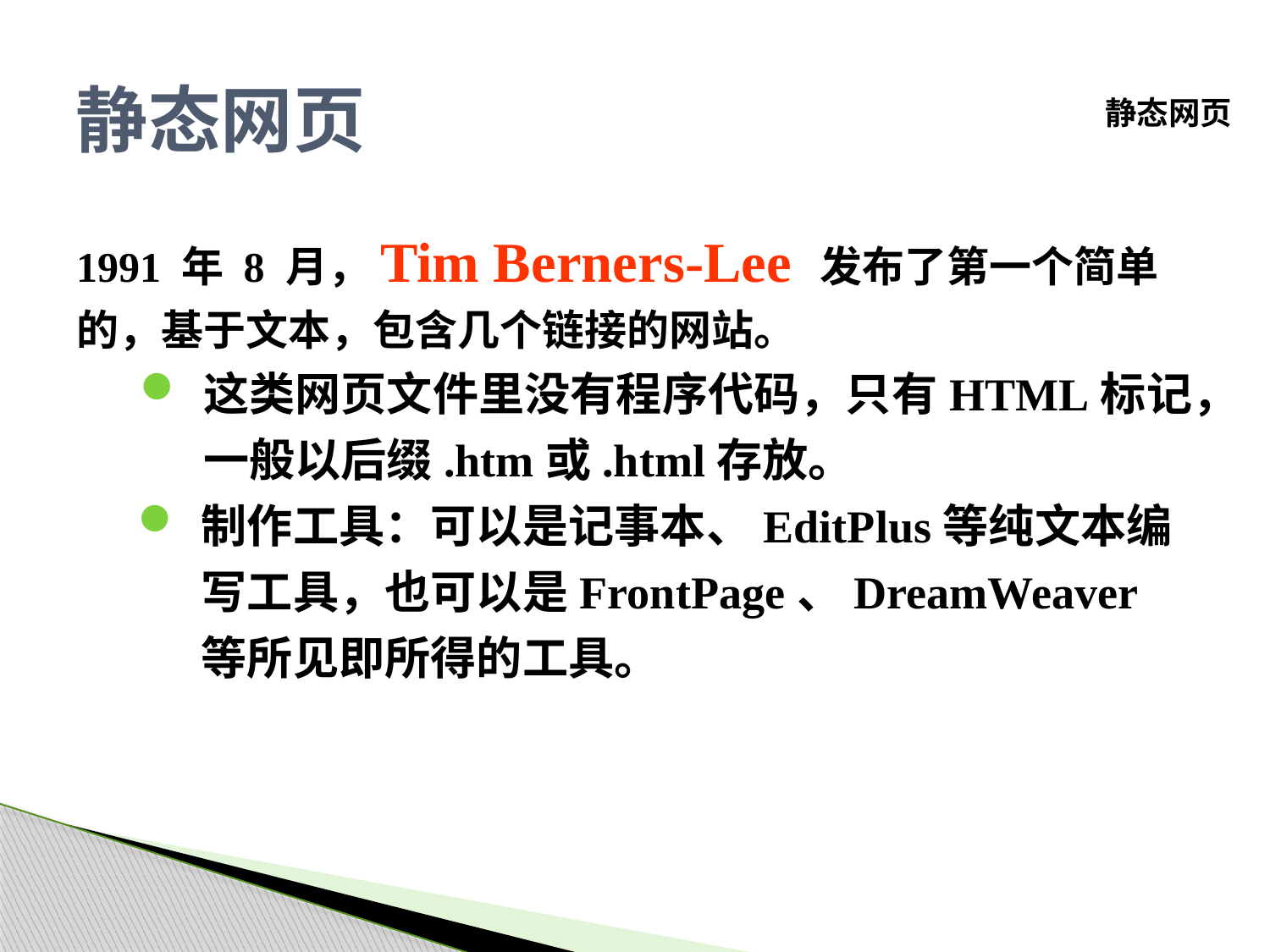

# 静态网页
静态网页
1991 年 8 月，Tim Berners-Lee 发布了第一个简单的，基于文本，包含几个链接的网站。
这类网页文件里没有程序代码，只有HTML标记，一般以后缀.htm或.html存放。
制作工具：可以是记事本、EditPlus等纯文本编写工具，也可以是FrontPage、DreamWeaver等所见即所得的工具。